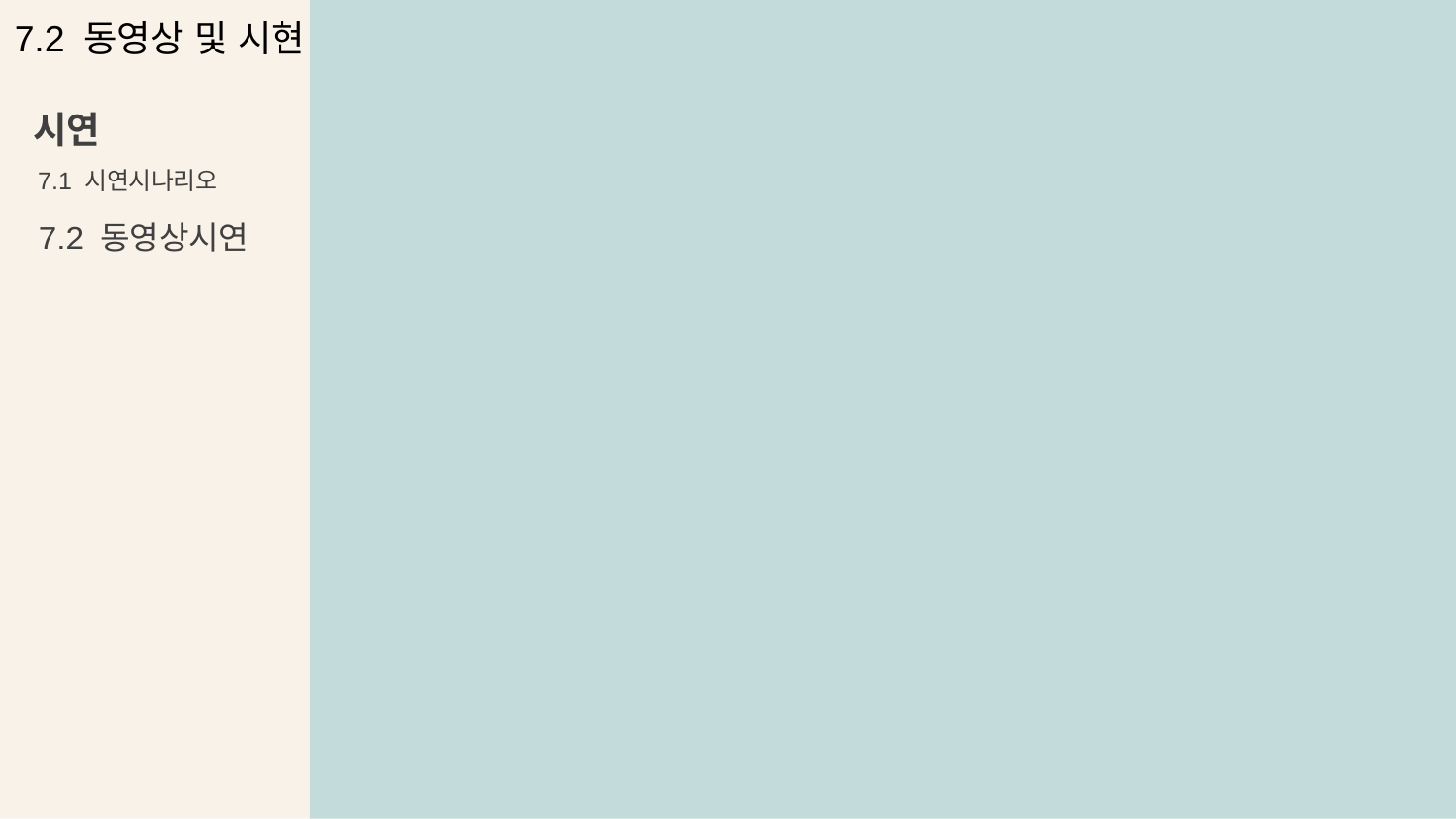

7.2 동영상 및 시현
시연
7.1 시연시나리오
7.2 동영상시연